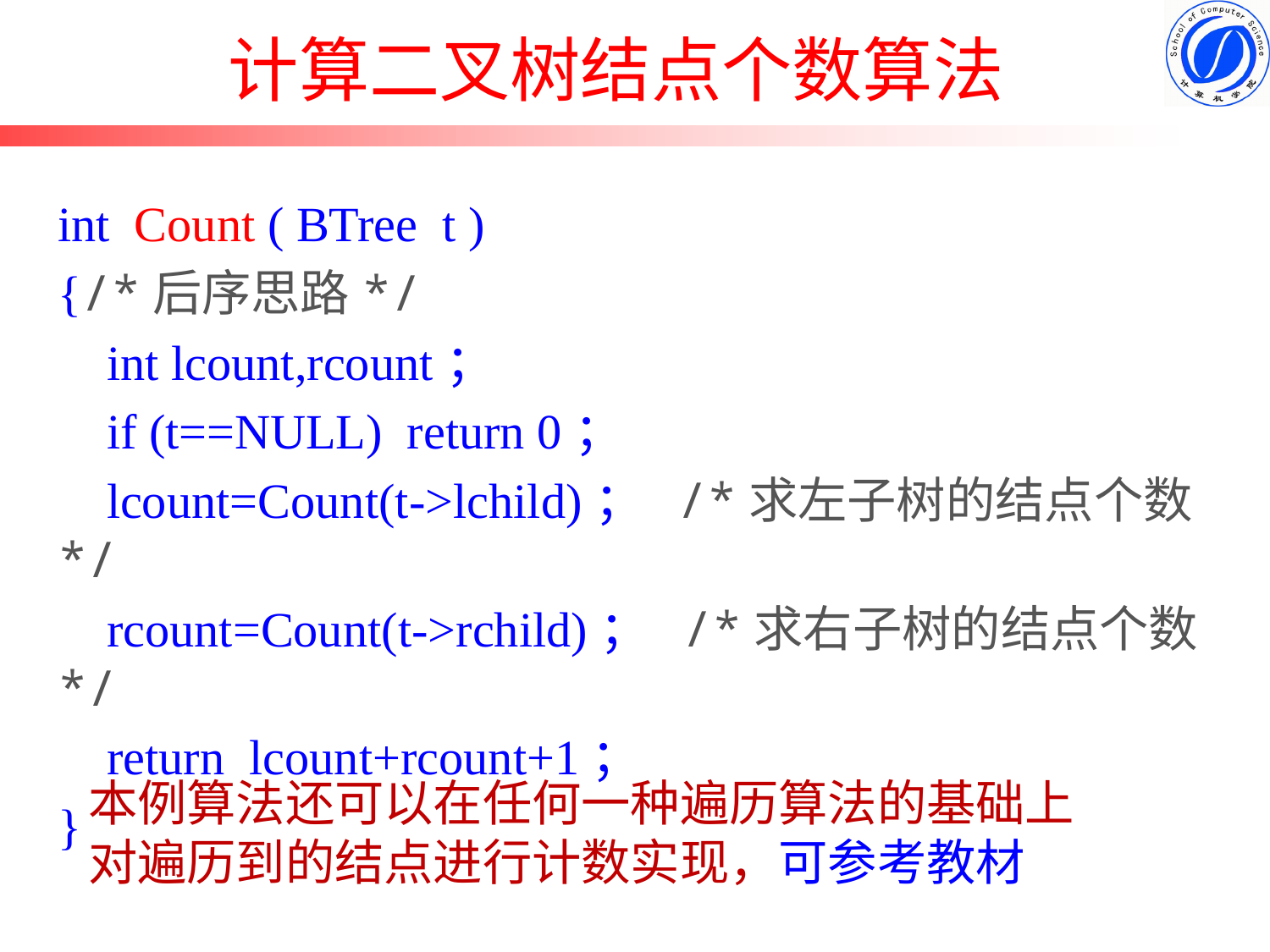

# 计算二叉树结点个数算法
int  Count ( BTree  t )
{/*后序思路*/
    int lcount,rcount；
    if (t==NULL)  return 0；
    lcount=Count(t->lchild)；  /*求左子树的结点个数*/
    rcount=Count(t->rchild)；  /*求右子树的结点个数*/
    return  lcount+rcount+1；
}

本例算法还可以在任何一种遍历算法的基础上对遍历到的结点进行计数实现，可参考教材